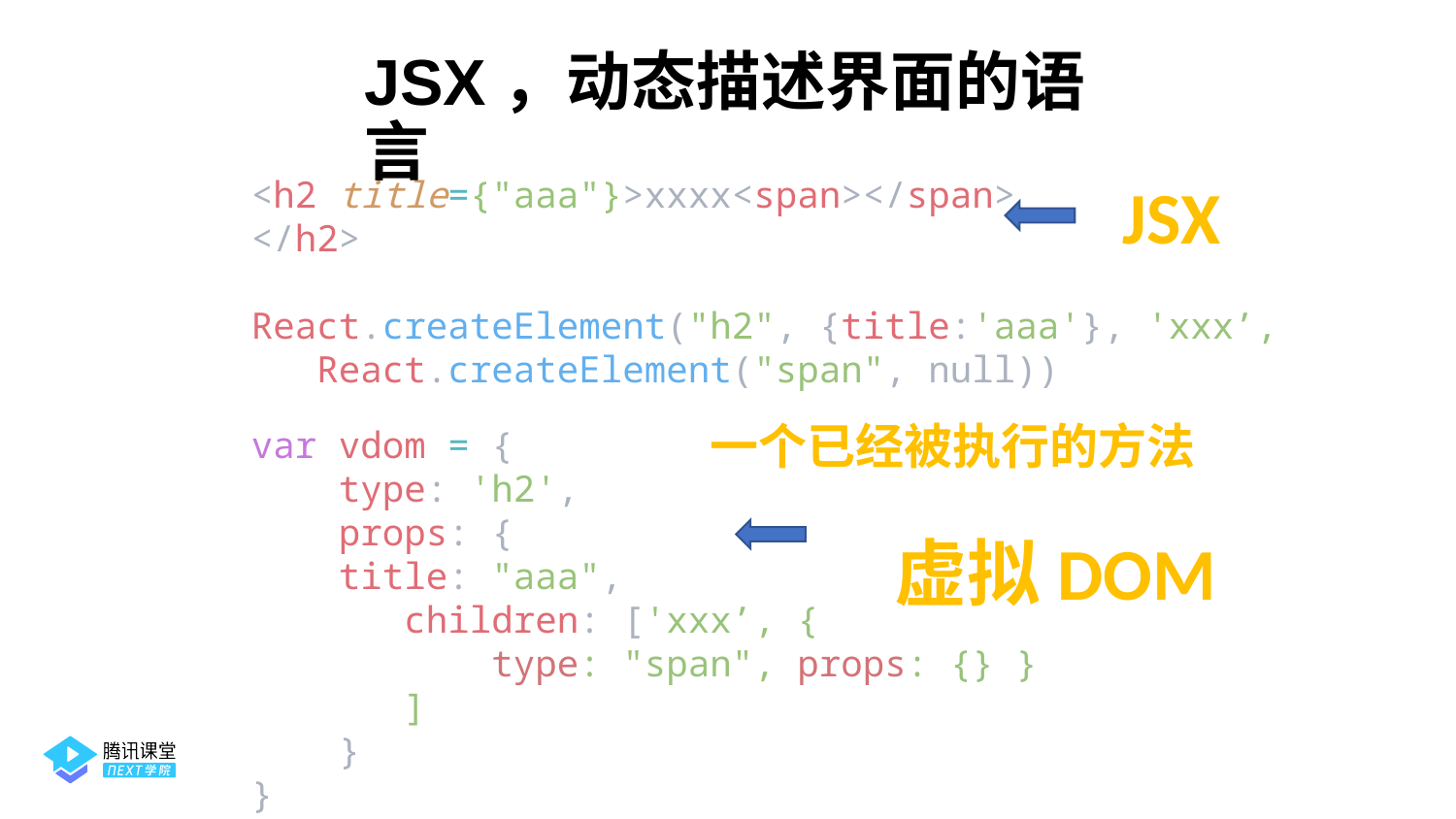

JSX，动态描述界面的语言
<h2 title={"aaa"}>xxxx<span></span>
</h2>
React.createElement("h2", {title:'aaa'}, 'xxx’,
   React.createElement("span", null))
var vdom = {
    type: 'h2',
    props: {
    title: "aaa",
       children: ['xxx’, {
           type: "span", props: {} }
       ]
    }
}

JSX

一个已经被执行的方法

虚拟DOM